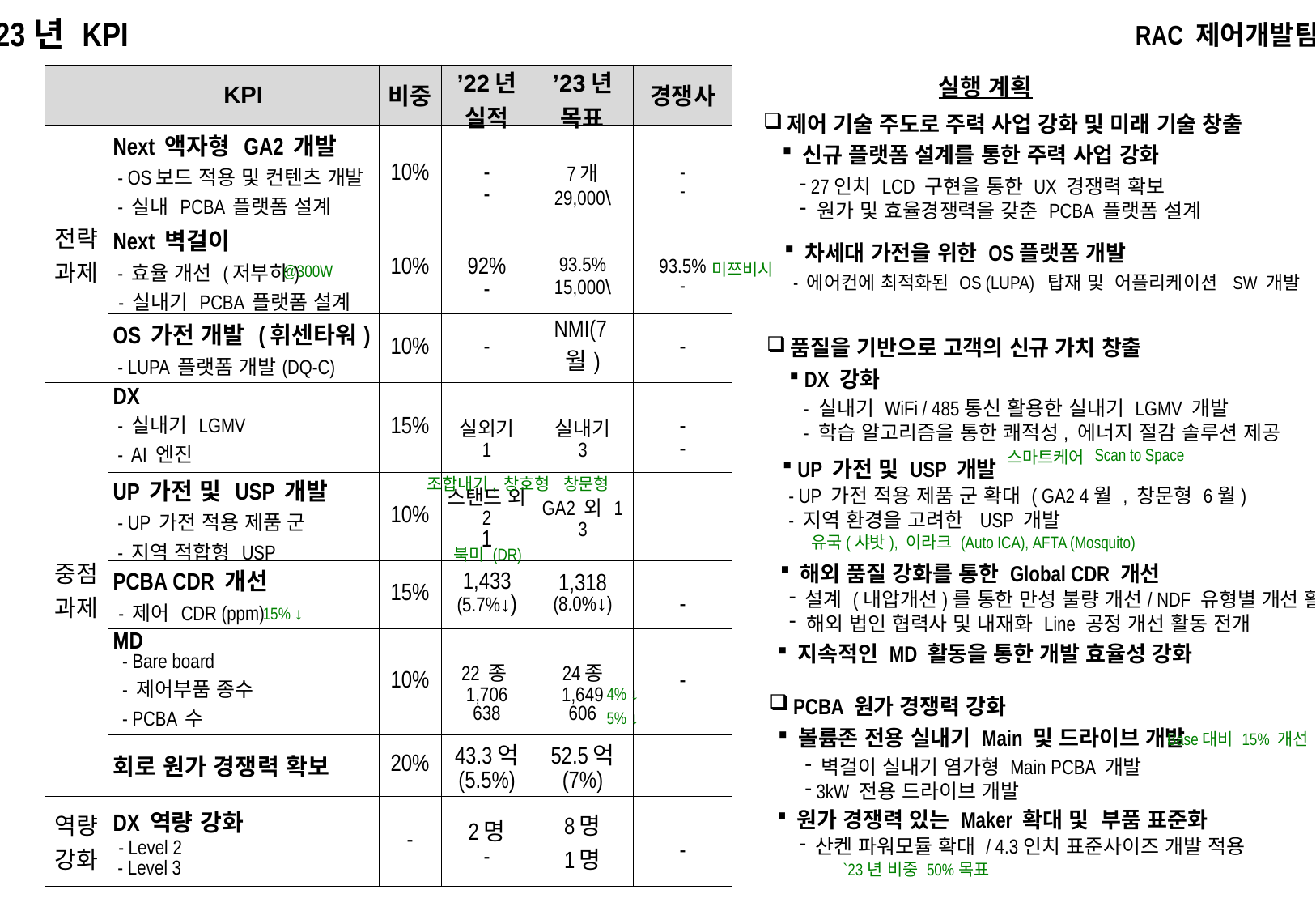

`23년 KPI
RAC 제어개발팀
|  | KPI | 비중 | ’22년 실적 | ’23년 목표 | 경쟁사 |
| --- | --- | --- | --- | --- | --- |
| 전략 과제 | Next 액자형 GA2 개발 - OS보드 적용 및 컨텐츠 개발 - 실내 PCBA 플랫폼 설계 | 10% | - - | 7개 29,000\ | - - |
|  | Next 벽걸이 - 효율 개선 (저부하) - 실내기 PCBA 플랫폼 설계 | 10% | 92% - | 93.5% 15,000\ | 93.5% - |
|  | OS 가전 개발 (휘센타워) - LUPA 플랫폼 개발(DQ-C) | 10% | - | NMI(7월) | - |
| 중점 과제 | DX - 실내기 LGMV - AI 엔진 | 15% | 실외기 1 | 실내기 3 | - - |
|  | UP 가전 및 USP 개발 - UP 가전 적용 제품 군 - 지역 적합형 USP | 10% | 스탠드 외 2 1 | GA2 외 1 3 |  |
|  | PCBA CDR 개선 - 제어 CDR (ppm) | 15% | 1,433 (5.7%↓) | 1,318 (8.0%↓) | - |
|  | MD - Bare board - 제어부품 종수 - PCBA 수 | 10% | 22 종 1,706 638 | 24종 1,649 606 | - |
|  | 회로 원가 경쟁력 확보 | 20% | 43.3억 (5.5%) | 52.5억 (7%) |  |
| 역량 강화 | DX 역량 강화 - Level 2 - Level 3 | - | 2명 - | 8명 1명 | - |
실행 계획
제어 기술 주도로 주력 사업 강화 및 미래 기술 창출
 신규 플랫폼 설계를 통한 주력 사업 강화
 27인치 LCD 구현을 통한 UX 경쟁력 확보
 원가 및 효율경쟁력을 갖춘 PCBA 플랫폼 설계
 차세대 가전을 위한 OS플랫폼 개발
미쯔비시
@300W
- 에어컨에 최적화된 OS (LUPA)  탑재 및  어플리케이션  SW 개발
품질을 기반으로 고객의 신규 가치 창출
 DX 강화
 - 실내기 WiFi / 485통신 활용한 실내기 LGMV 개발
 - 학습 알고리즘을 통한 쾌적성, 에너지 절감 솔루션 제공
Scan to Space
스마트케어
 UP 가전 및 USP 개발
조합내기, 창호형
창문형
- UP 가전 적용 제품 군 확대 ( GA2 4월 , 창문형 6월)
- 지역 환경을 고려한  USP 개발
유국(샤밧), 이라크 (Auto ICA), AFTA (Mosquito)
북미 (DR)
 해외 품질 강화를 통한 Global CDR 개선
 설계 (내압개선)를 통한 만성 불량 개선/ NDF 유형별 개선 활동
 해외 법인 협력사 및 내재화 Line 공정 개선 활동 전개
15% ↓
 지속적인 MD 활동을 통한 개발 효율성 강화
4% ↓
PCBA 원가 경쟁력 강화
5% ↓
 볼륨존 전용 실내기 Main 및 드라이브 개발
Base대비 15% 개선
 벽걸이 실내기 염가형 Main PCBA 개발
 3kW 전용 드라이브 개발
 원가 경쟁력 있는 Maker 확대 및  부품 표준화
 산켄 파워모듈 확대 / 4.3인치 표준사이즈 개발 적용
`23년 비중 50%목표